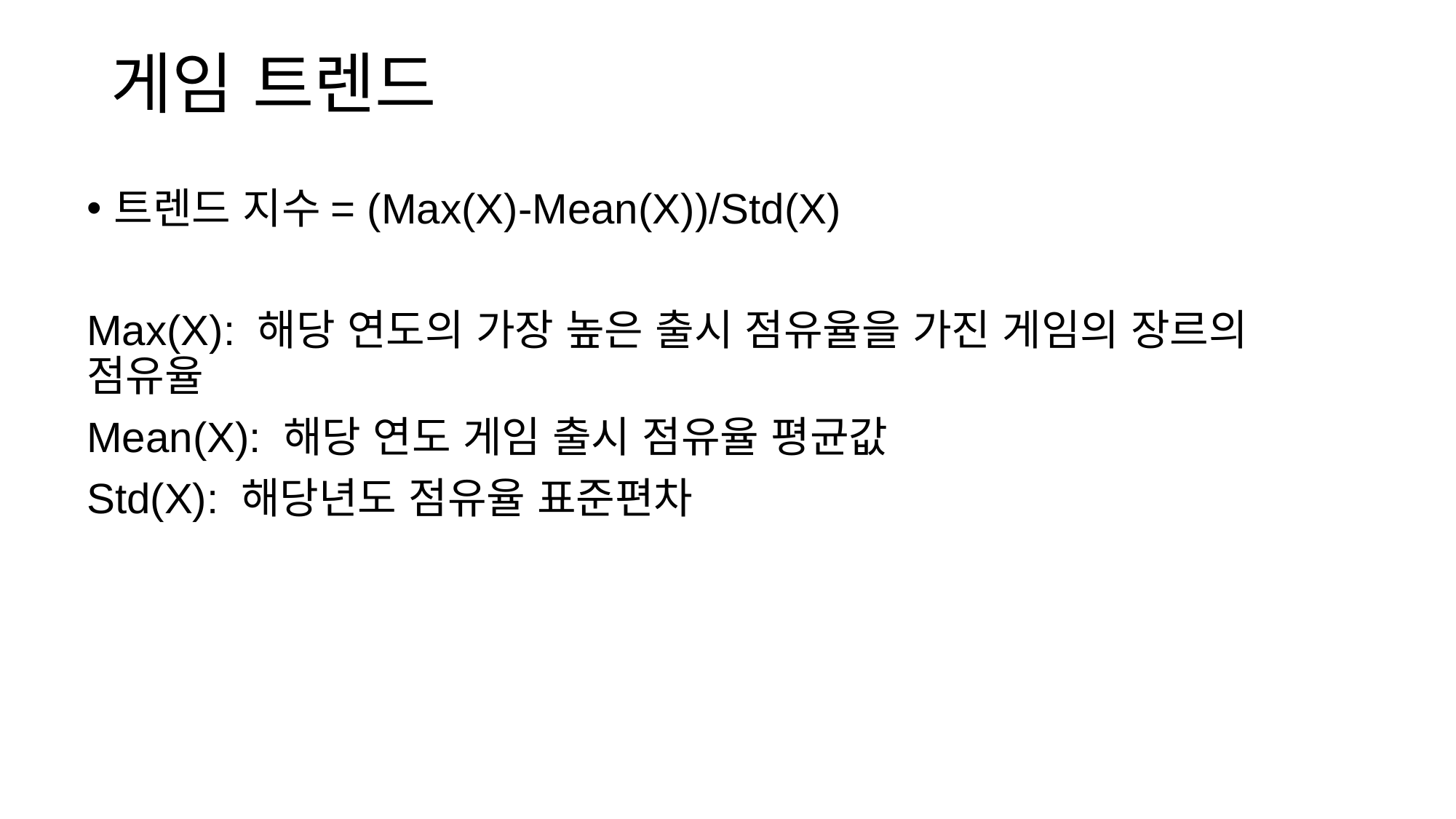

# 게임 트렌드

트렌드 지수= (Max(X)-Mean(X))/Std(X)

Max(X): 해당 연도의 가장 높은 출시 점유율을 가진 게임의 장르의 점유율
Mean(X): 해당 연도 게임 출시 점유율 평균값
Std(X): 해당년도 점유율 표준편차